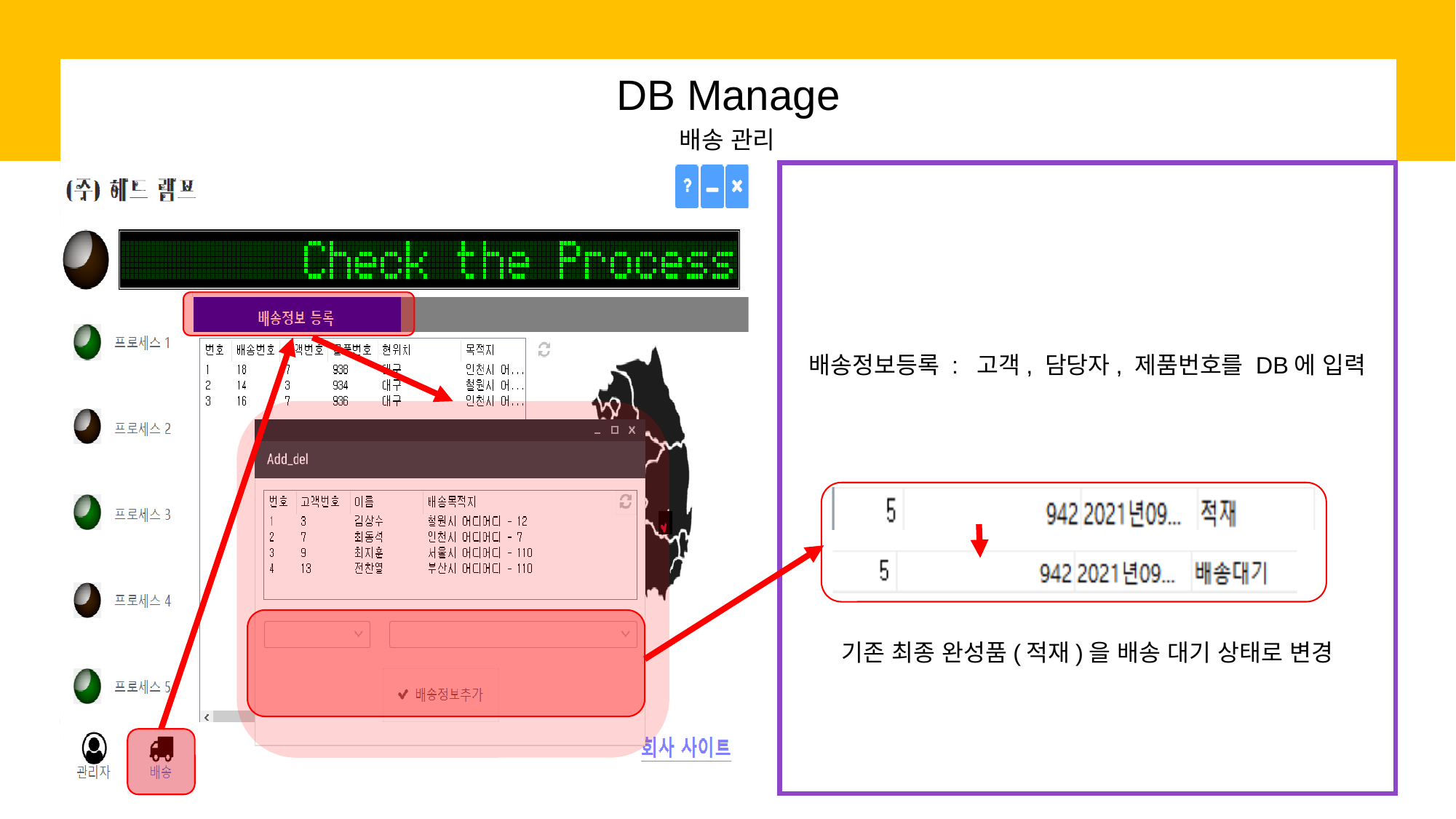

DB Manage
배송 관리

배송정보등록 :  고객, 담당자, 제품번호를 DB에 입력

기존 최종 완성품(적재)을 배송 대기 상태로 변경